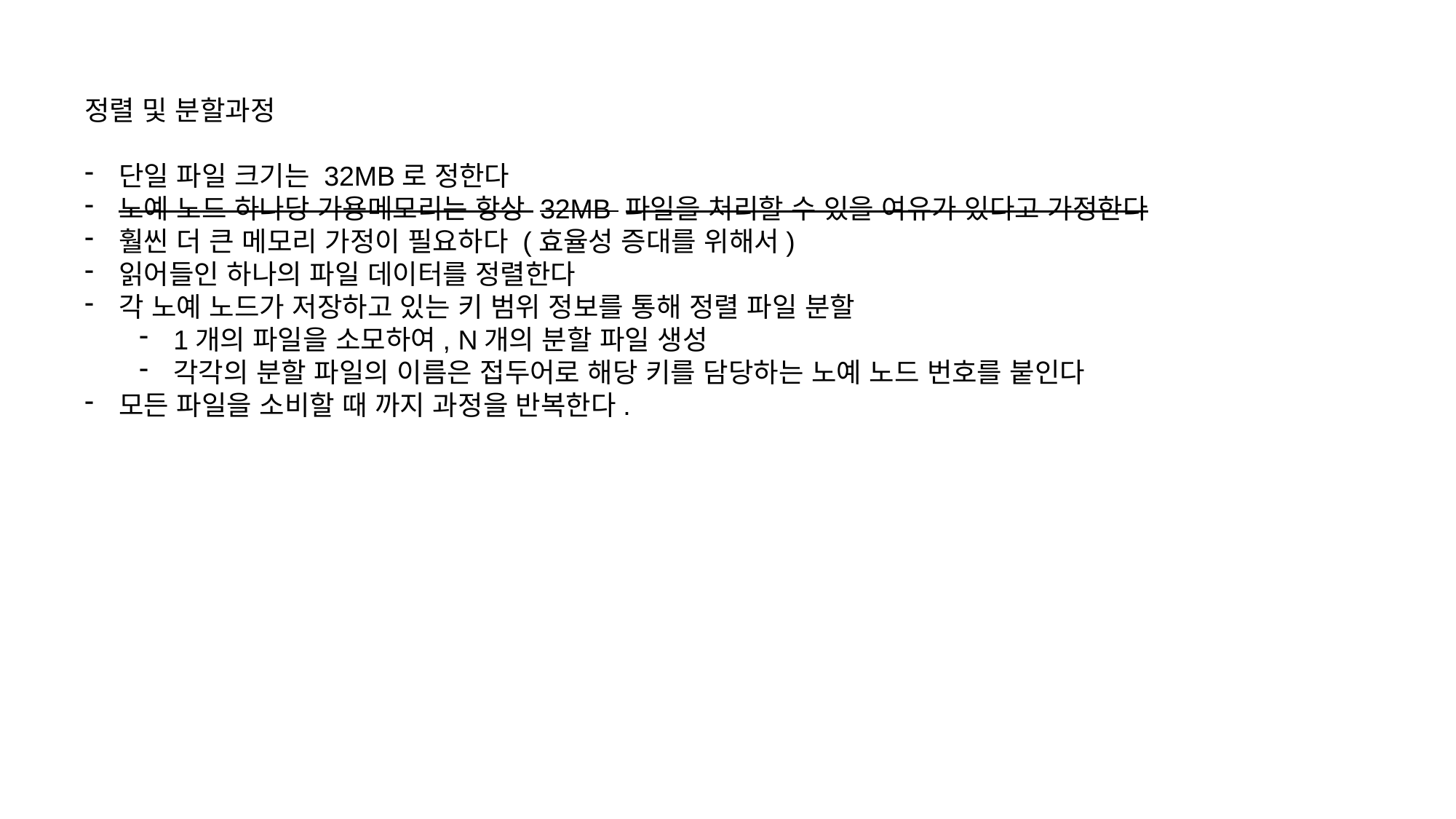

정렬 및 분할과정

단일 파일 크기는 32MB로 정한다
노예 노드 하나당 가용메모리는 항상 32MB 파일을 처리할 수 있을 여유가 있다고 가정한다
훨씬 더 큰 메모리 가정이 필요하다 (효율성 증대를 위해서)
읽어들인 하나의 파일 데이터를 정렬한다
각 노예 노드가 저장하고 있는 키 범위 정보를 통해 정렬 파일 분할
1개의 파일을 소모하여, N개의 분할 파일 생성
각각의 분할 파일의 이름은 접두어로 해당 키를 담당하는 노예 노드 번호를 붙인다
모든 파일을 소비할 때 까지 과정을 반복한다.